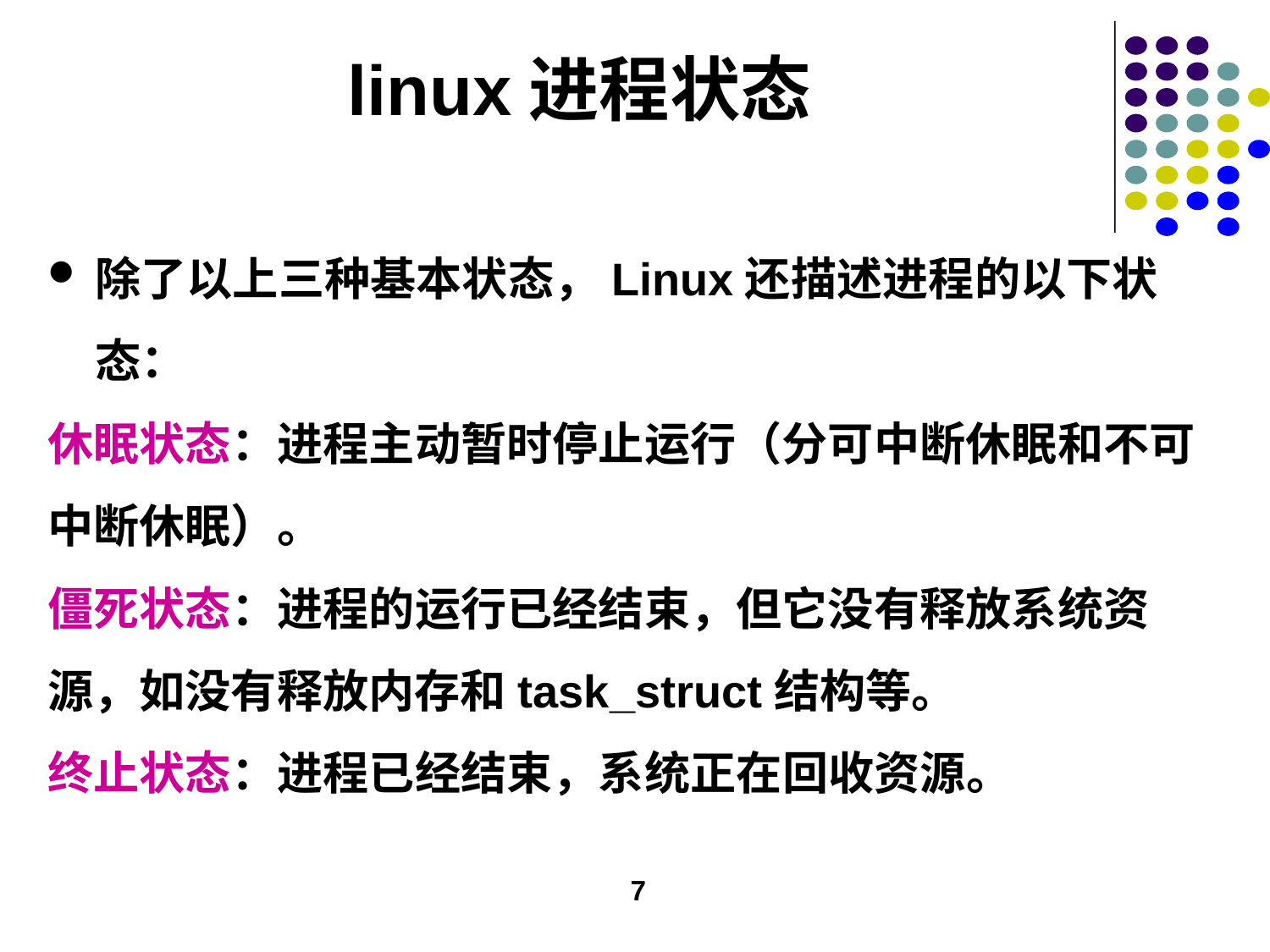

# linux进程状态
除了以上三种基本状态，Linux还描述进程的以下状态：
休眠状态：进程主动暂时停止运行（分可中断休眠和不可中断休眠）。
僵死状态：进程的运行已经结束，但它没有释放系统资源，如没有释放内存和task_struct结构等。
终止状态：进程已经结束，系统正在回收资源。
7